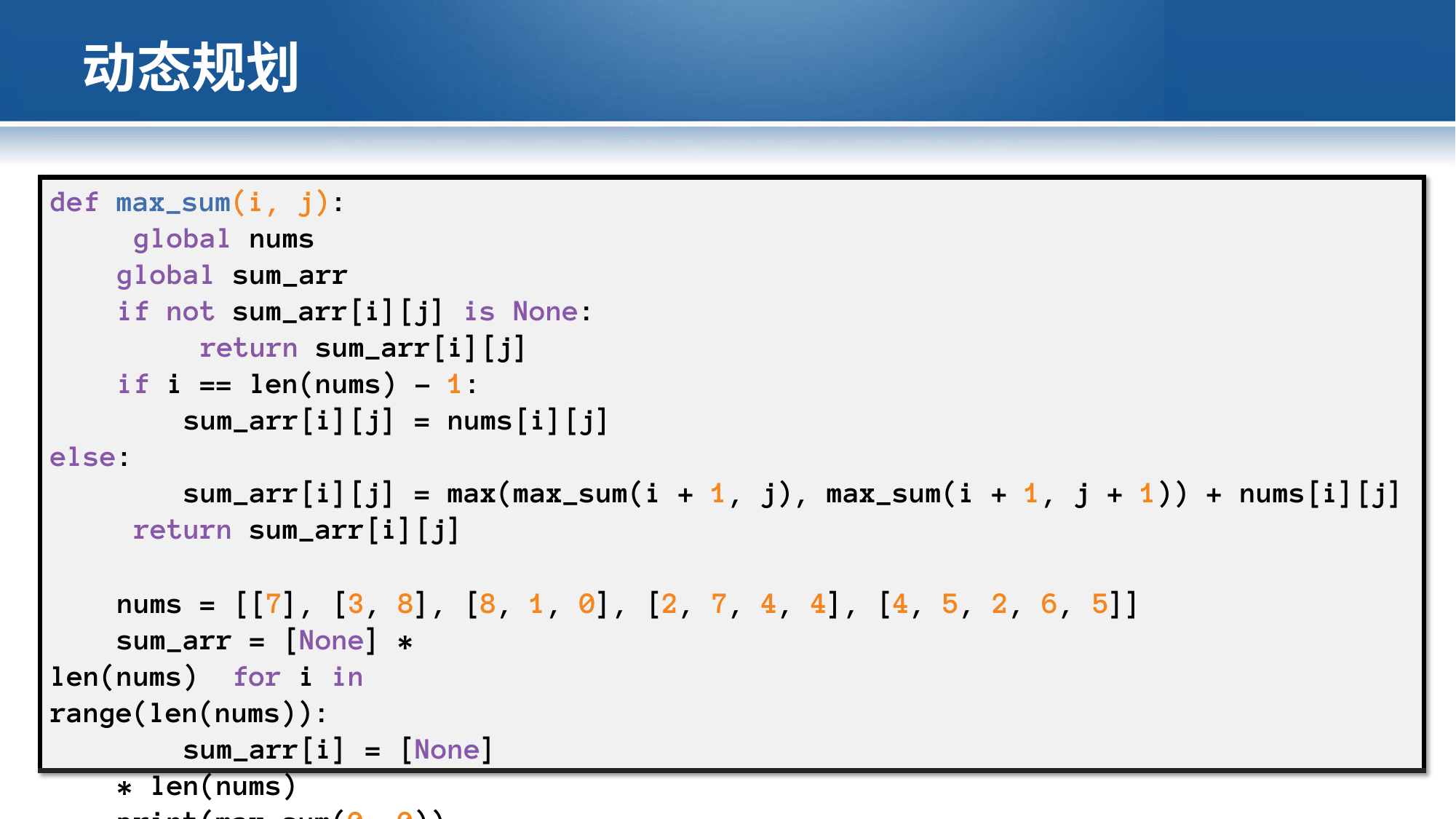

# 动态规划

• 归并排序实现

def max_sum(i, j):  global nums  global sum_arr
if not sum_arr[i][j] is None:  return sum_arr[i][j]
if i == len(nums) - 1:  sum_arr[i][j] = nums[i][j]
else:
sum_arr[i][j] = max(max_sum(i + 1, j), max_sum(i + 1, j + 1)) + nums[i][j]  return sum_arr[i][j]

nums = [[7], [3, 8], [8, 1, 0], [2, 7, 4, 4], [4, 5, 2, 6, 5]]
sum_arr = [None] * len(nums)  for i in range(len(nums)):
sum_arr[i] = [None] * len(nums)
print(max_sum(0, 0))